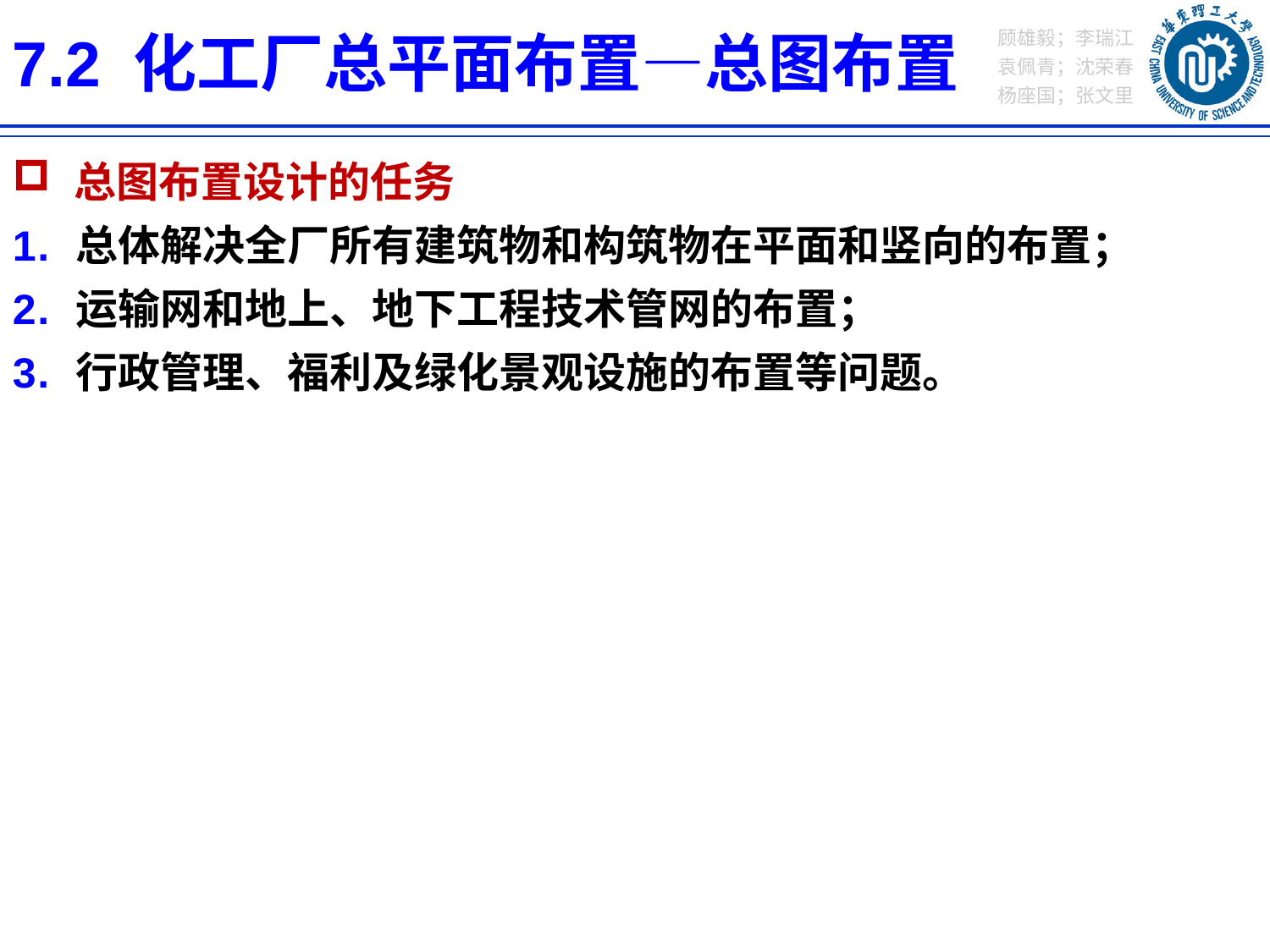

7.2 化工厂总平面布置—总图布置
总图布置设计的任务
总体解决全厂所有建筑物和构筑物在平面和竖向的布置；
运输网和地上、地下工程技术管网的布置；
行政管理、福利及绿化景观设施的布置等问题。